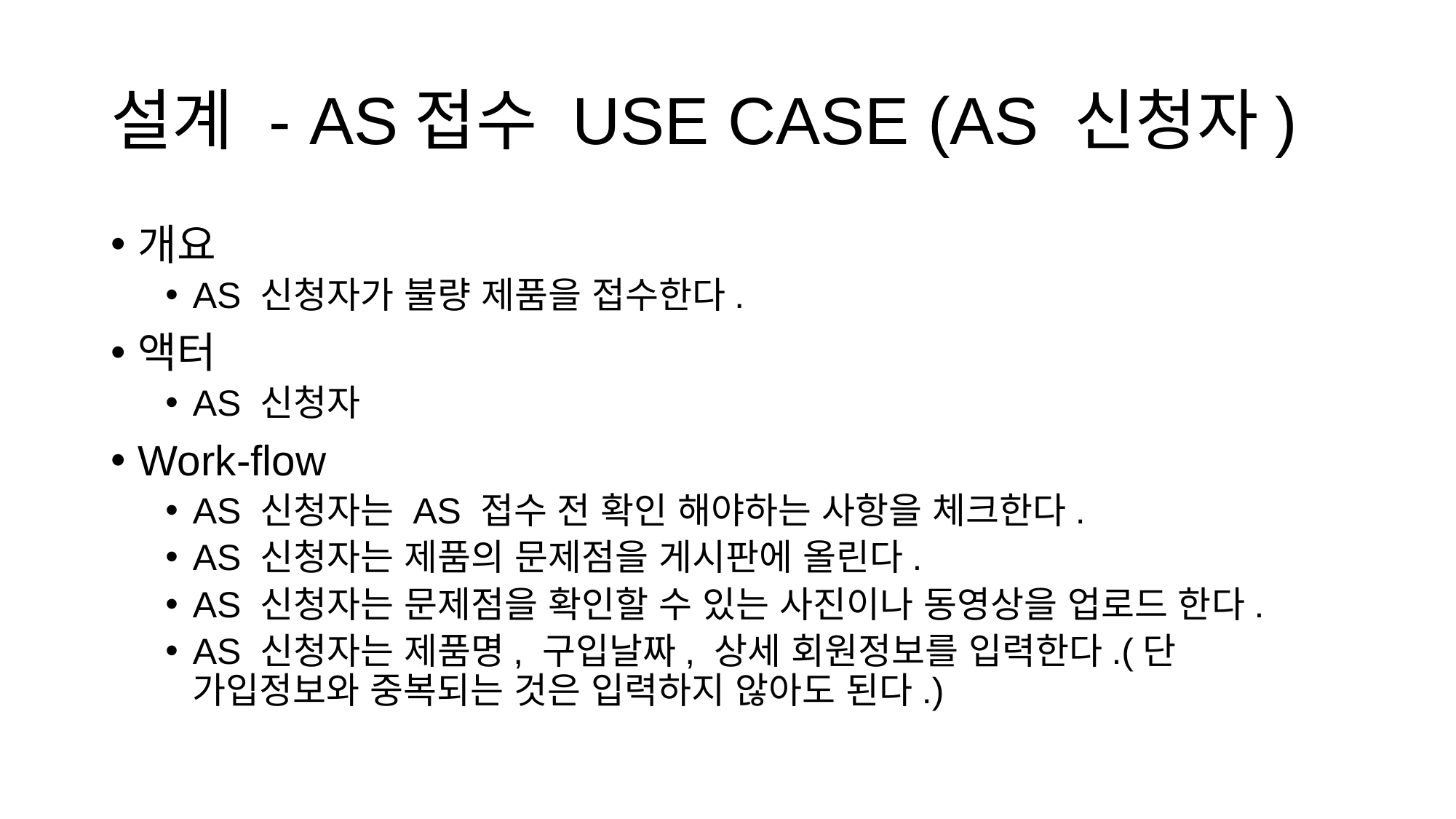

# 설계 - AS접수 USE CASE (AS 신청자)
개요
AS 신청자가 불량 제품을 접수한다.
액터
AS 신청자
Work-flow
AS 신청자는 AS 접수 전 확인 해야하는 사항을 체크한다.
AS 신청자는 제품의 문제점을 게시판에 올린다.
AS 신청자는 문제점을 확인할 수 있는 사진이나 동영상을 업로드 한다.
AS 신청자는 제품명, 구입날짜, 상세 회원정보를 입력한다.(단 가입정보와 중복되는 것은 입력하지 않아도 된다.)